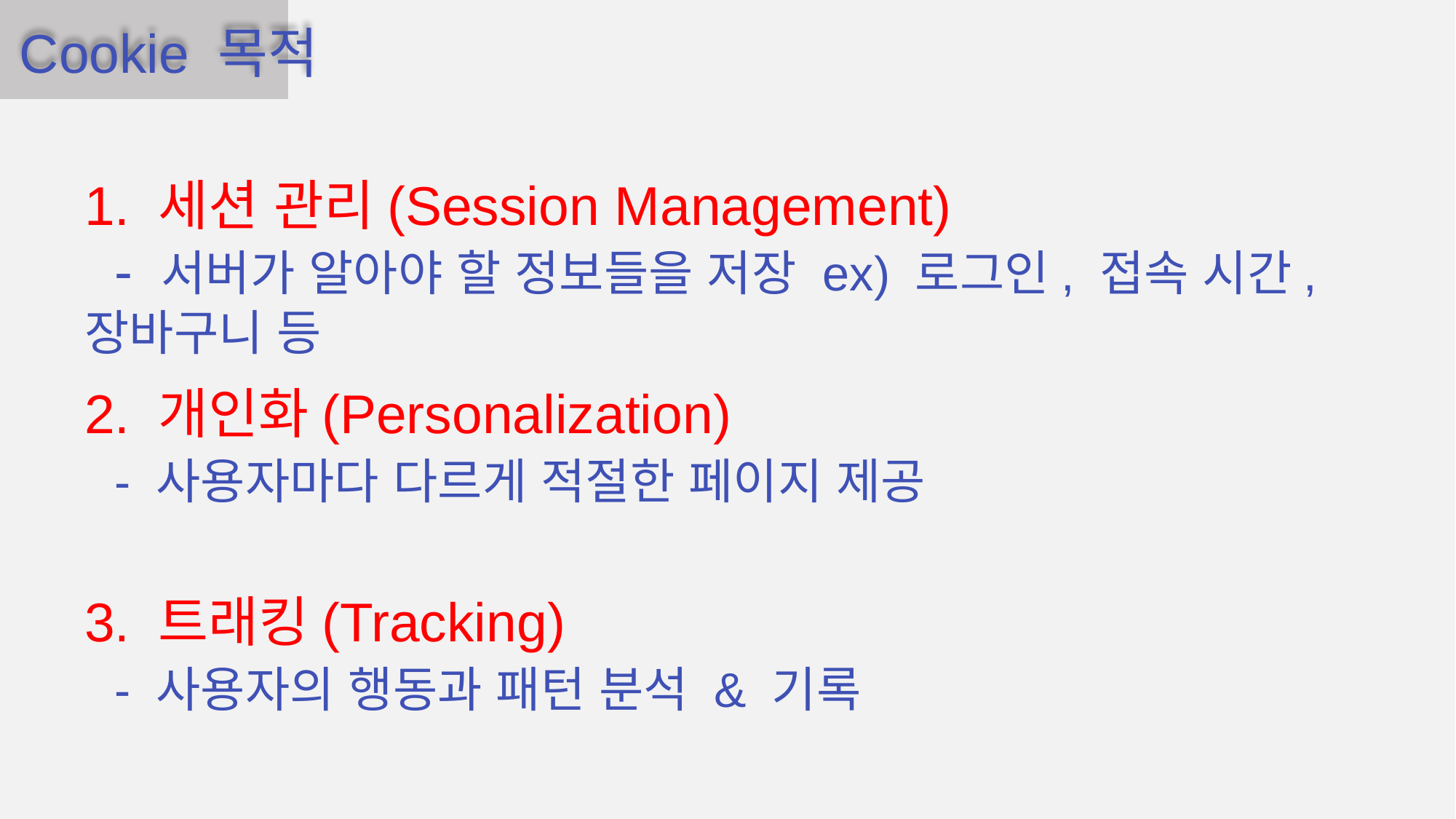

Cookie 목적
1. 세션 관리(Session Management)
  - 서버가 알아야 할 정보들을 저장 ex) 로그인, 접속 시간, 장바구니 등
2. 개인화(Personalization)
  - 사용자마다 다르게 적절한 페이지 제공
3. 트래킹(Tracking)
  - 사용자의 행동과 패턴 분석 & 기록